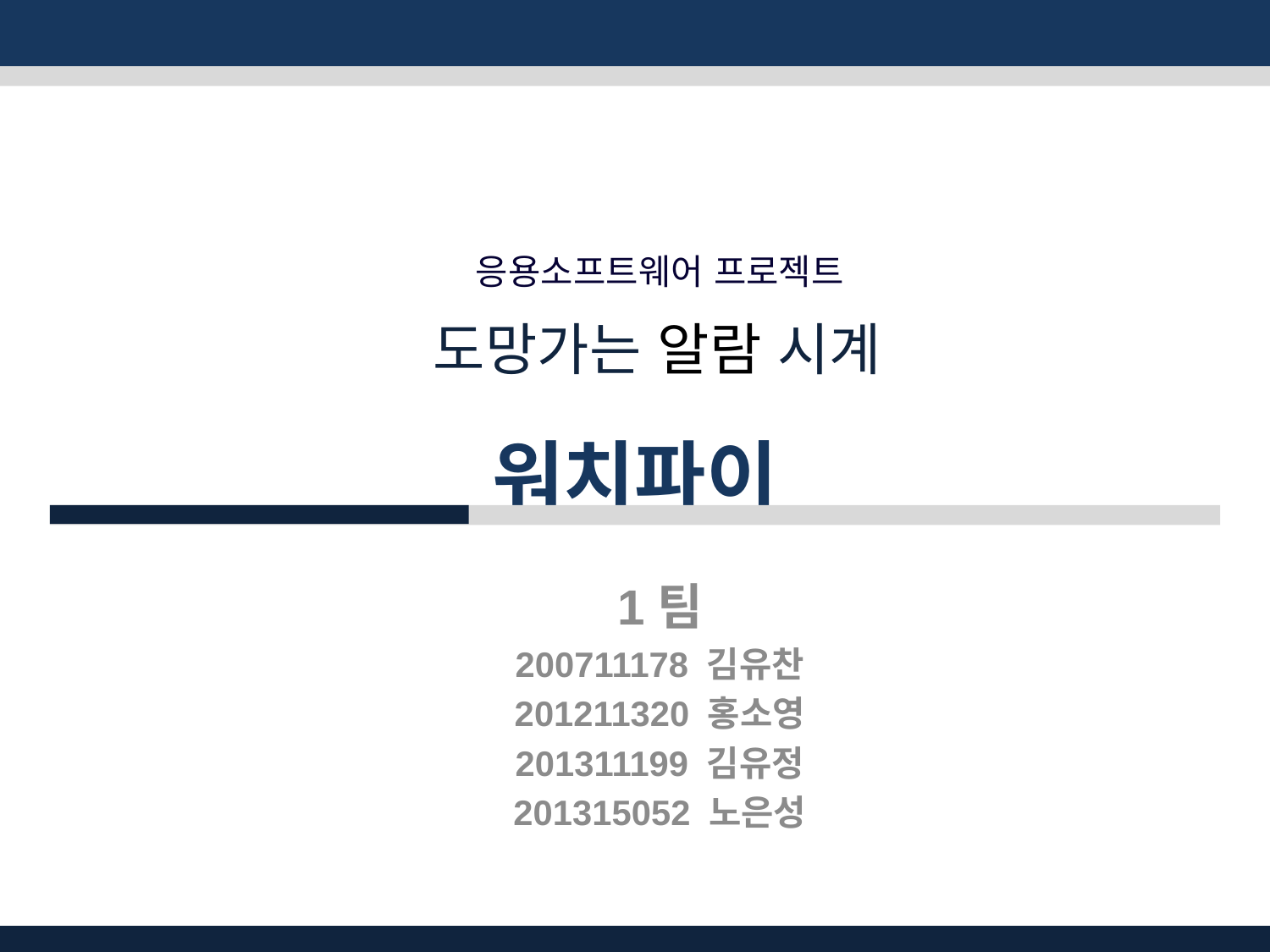

응용소프트웨어 프로젝트
# 도망가는 알람 시계 워치파이

1팀
200711178 김유찬
201211320 홍소영
201311199 김유정
201315052 노은성